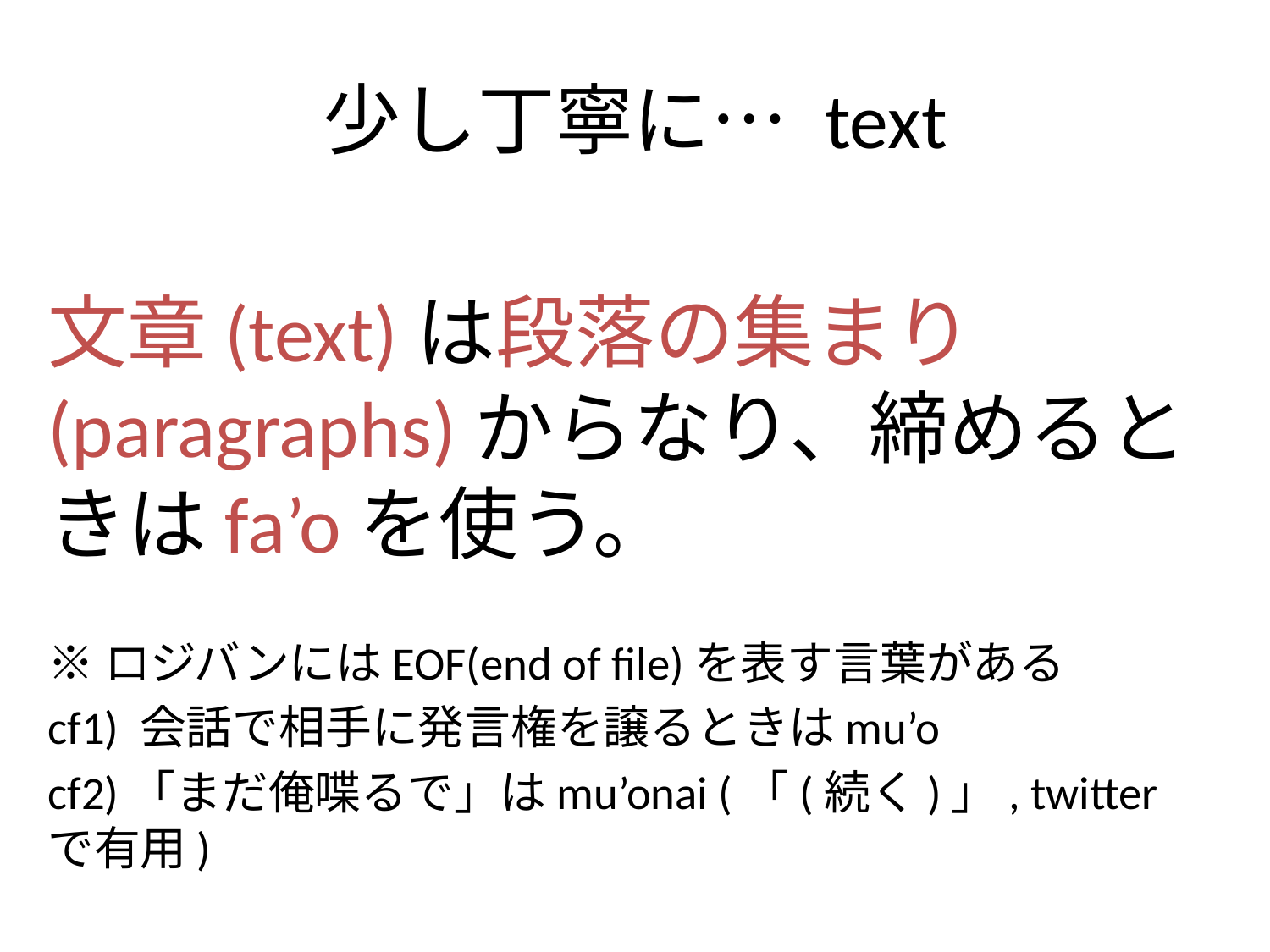

# 少し丁寧に… text
文章(text)は段落の集まり(paragraphs)からなり、締めるときはfa’oを使う。
※ロジバンにはEOF(end of file)を表す言葉がある
cf1) 会話で相手に発言権を譲るときはmu’o
cf2)「まだ俺喋るで」はmu’onai (「(続く)」, twitterで有用)